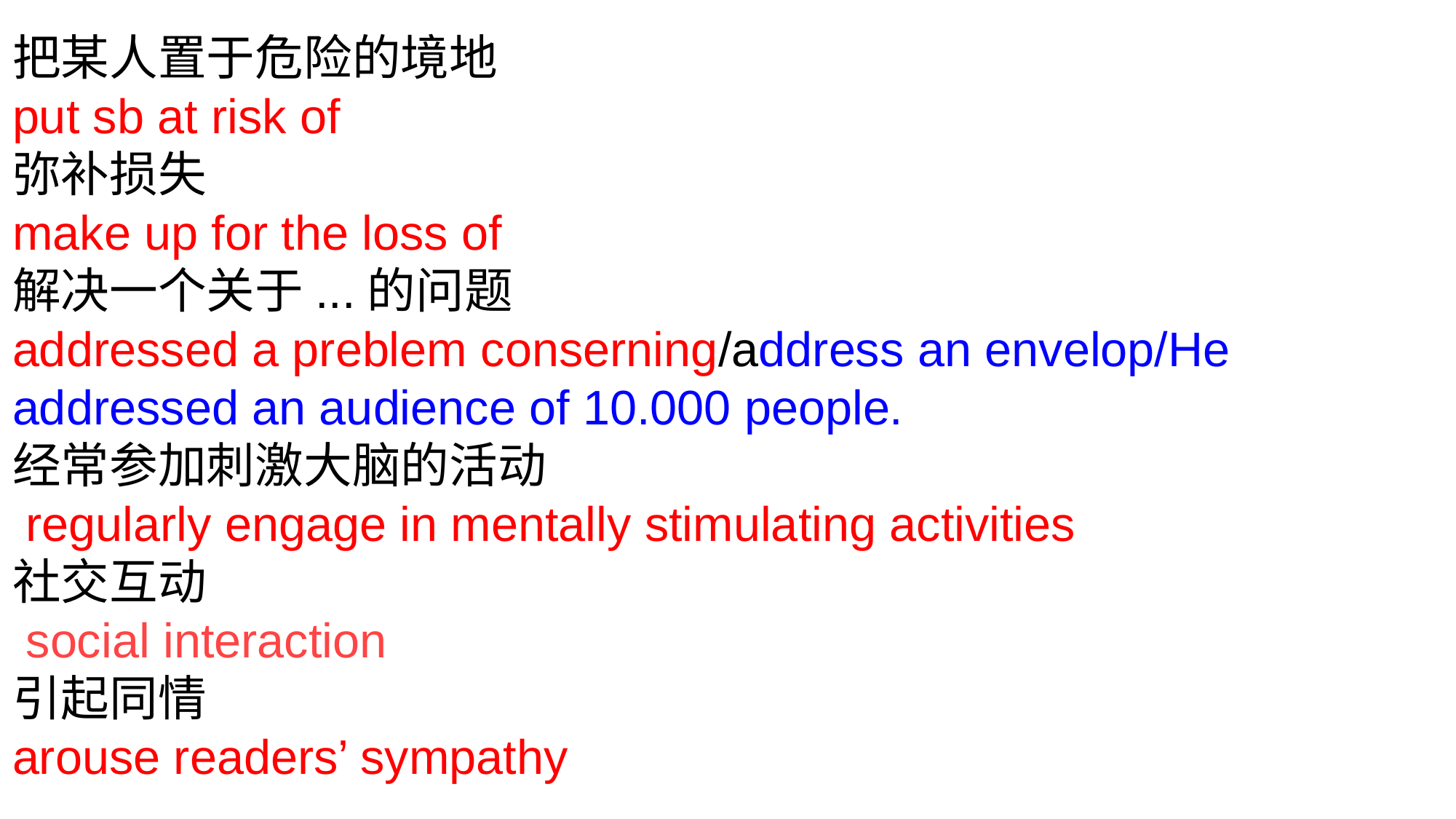

把某人置于危险的境地
put sb at risk of
弥补损失
make up for the loss of
解决一个关于...的问题
addressed a preblem conserning/address an envelop/He addressed an audience of 10.000 people.
经常参加刺激大脑的活动
 regularly engage in mentally stimulating activities
社交互动
 social interaction
引起同情
arouse readers’ sympathy